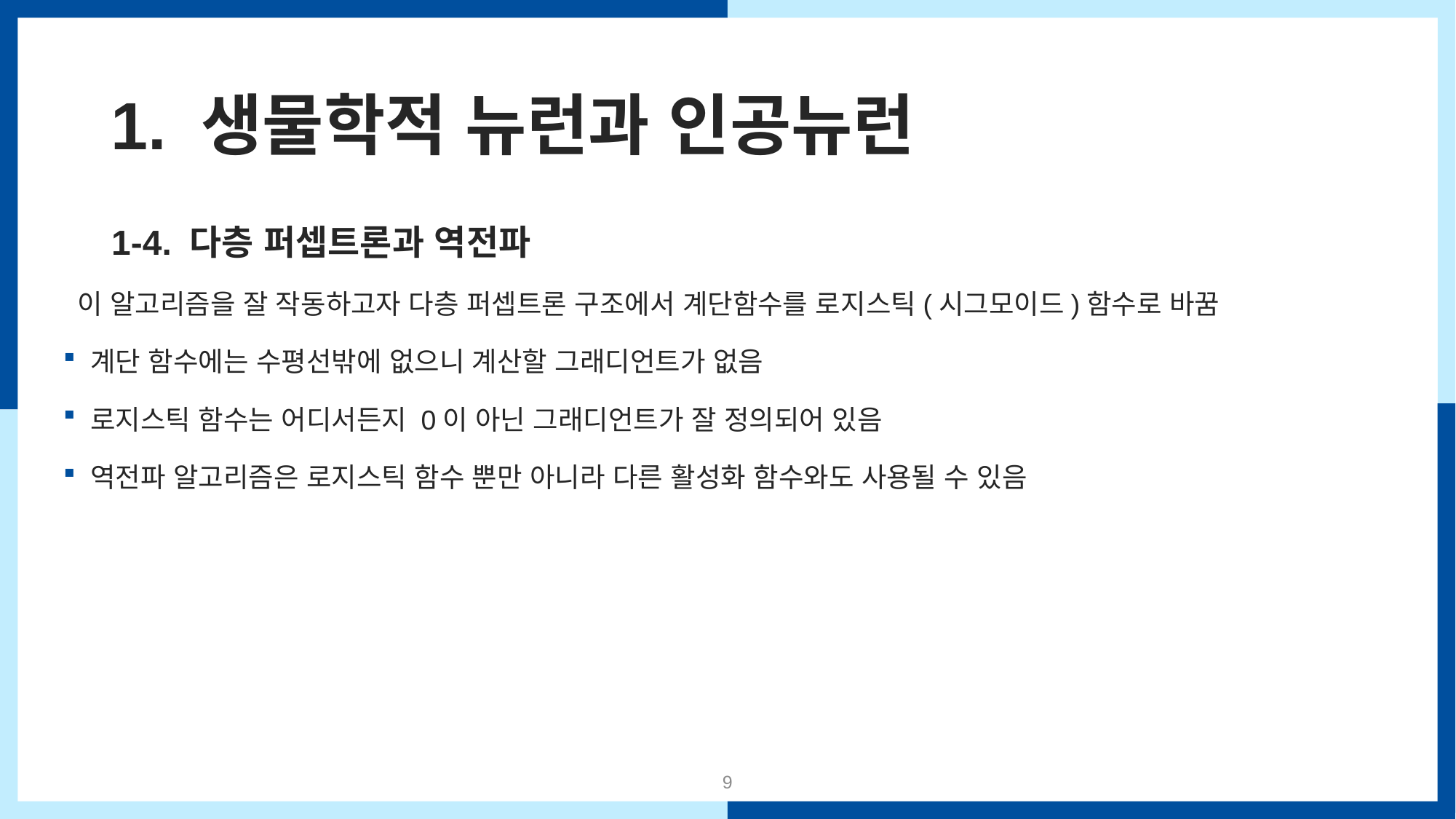

# 1. 생물학적 뉴런과 인공뉴런
     1-4. 다층 퍼셉트론과 역전파
 이 알고리즘을 잘 작동하고자 다층 퍼셉트론 구조에서 계단함수를 로지스틱(시그모이드)함수로 바꿈
계단 함수에는 수평선밖에 없으니 계산할 그래디언트가 없음
로지스틱 함수는 어디서든지 0이 아닌 그래디언트가 잘 정의되어 있음
역전파 알고리즘은 로지스틱 함수 뿐만 아니라 다른 활성화 함수와도 사용될 수 있음

9